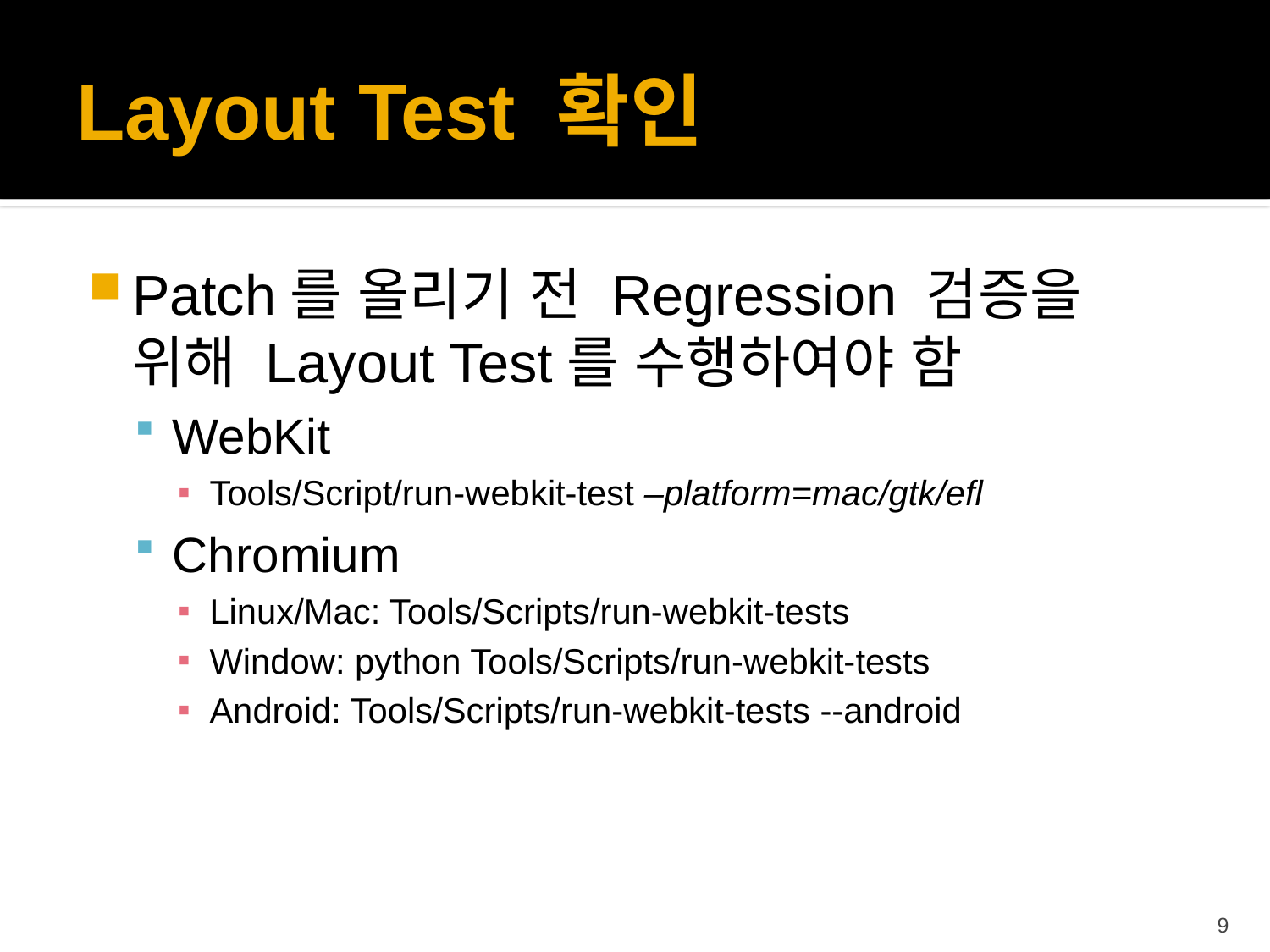

# Layout Test 확인
Patch를 올리기 전 Regression 검증을 위해 Layout Test를 수행하여야 함
WebKit
Tools/Script/run-webkit-test –platform=mac/gtk/efl
Chromium
Linux/Mac: Tools/Scripts/run-webkit-tests
Window: python Tools/Scripts/run-webkit-tests
Android: Tools/Scripts/run-webkit-tests --android
9